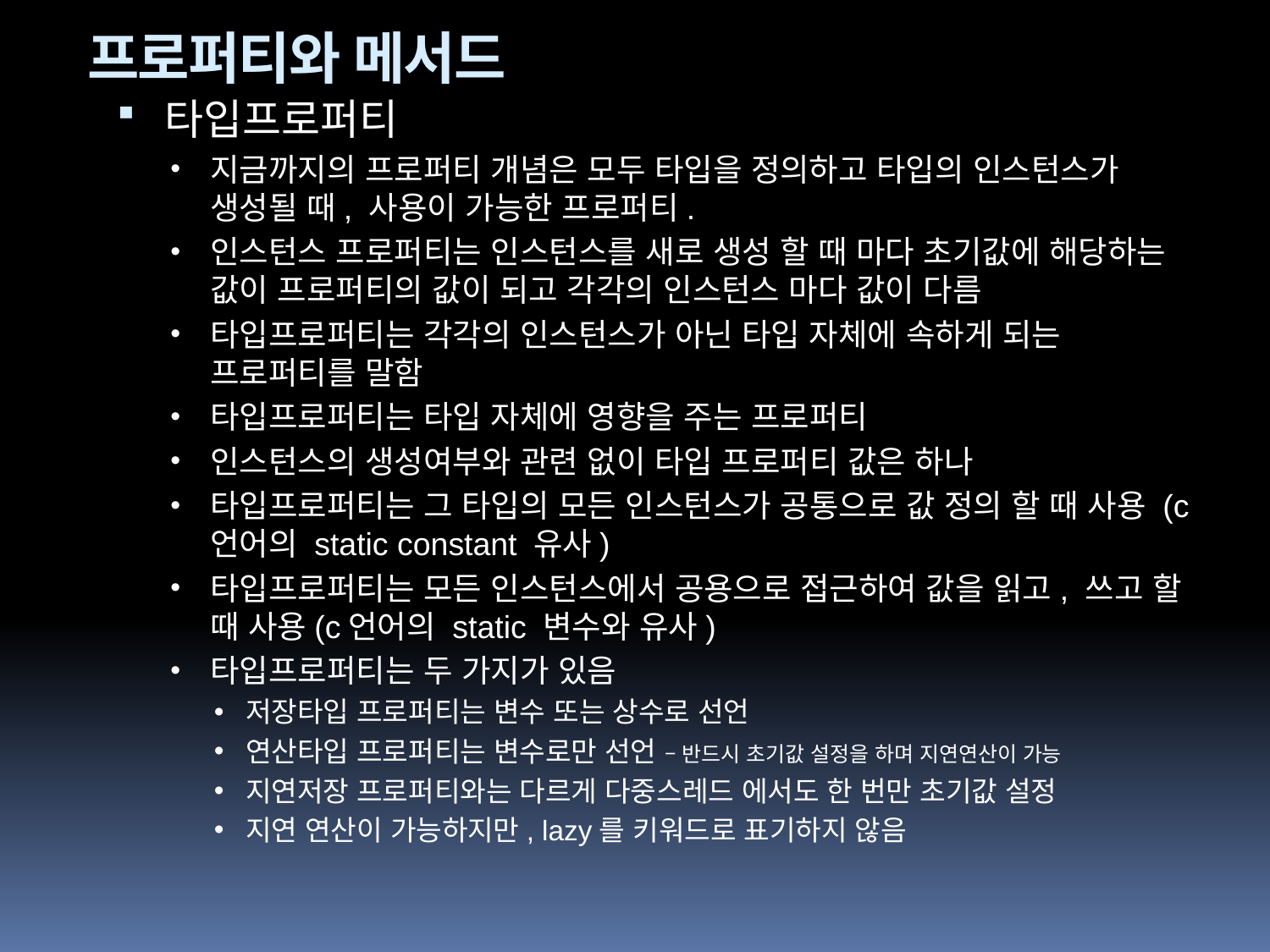

프로퍼티와 메서드
타입프로퍼티
지금까지의 프로퍼티 개념은 모두 타입을 정의하고 타입의 인스턴스가 생성될 때, 사용이 가능한 프로퍼티.
인스턴스 프로퍼티는 인스턴스를 새로 생성 할 때 마다 초기값에 해당하는 값이 프로퍼티의 값이 되고 각각의 인스턴스 마다 값이 다름
타입프로퍼티는 각각의 인스턴스가 아닌 타입 자체에 속하게 되는 프로퍼티를 말함
타입프로퍼티는 타입 자체에 영향을 주는 프로퍼티
인스턴스의 생성여부와 관련 없이 타입 프로퍼티 값은 하나
타입프로퍼티는 그 타입의 모든 인스턴스가 공통으로 값 정의 할 때 사용 (c언어의 static constant 유사)
타입프로퍼티는 모든 인스턴스에서 공용으로 접근하여 값을 읽고, 쓰고 할 때 사용(c언어의 static 변수와 유사)
타입프로퍼티는 두 가지가 있음
저장타입 프로퍼티는 변수 또는 상수로 선언
연산타입 프로퍼티는 변수로만 선언 – 반드시 초기값 설정을 하며 지연연산이 가능
지연저장 프로퍼티와는 다르게 다중스레드 에서도 한 번만 초기값 설정
지연 연산이 가능하지만, lazy를 키워드로 표기하지 않음